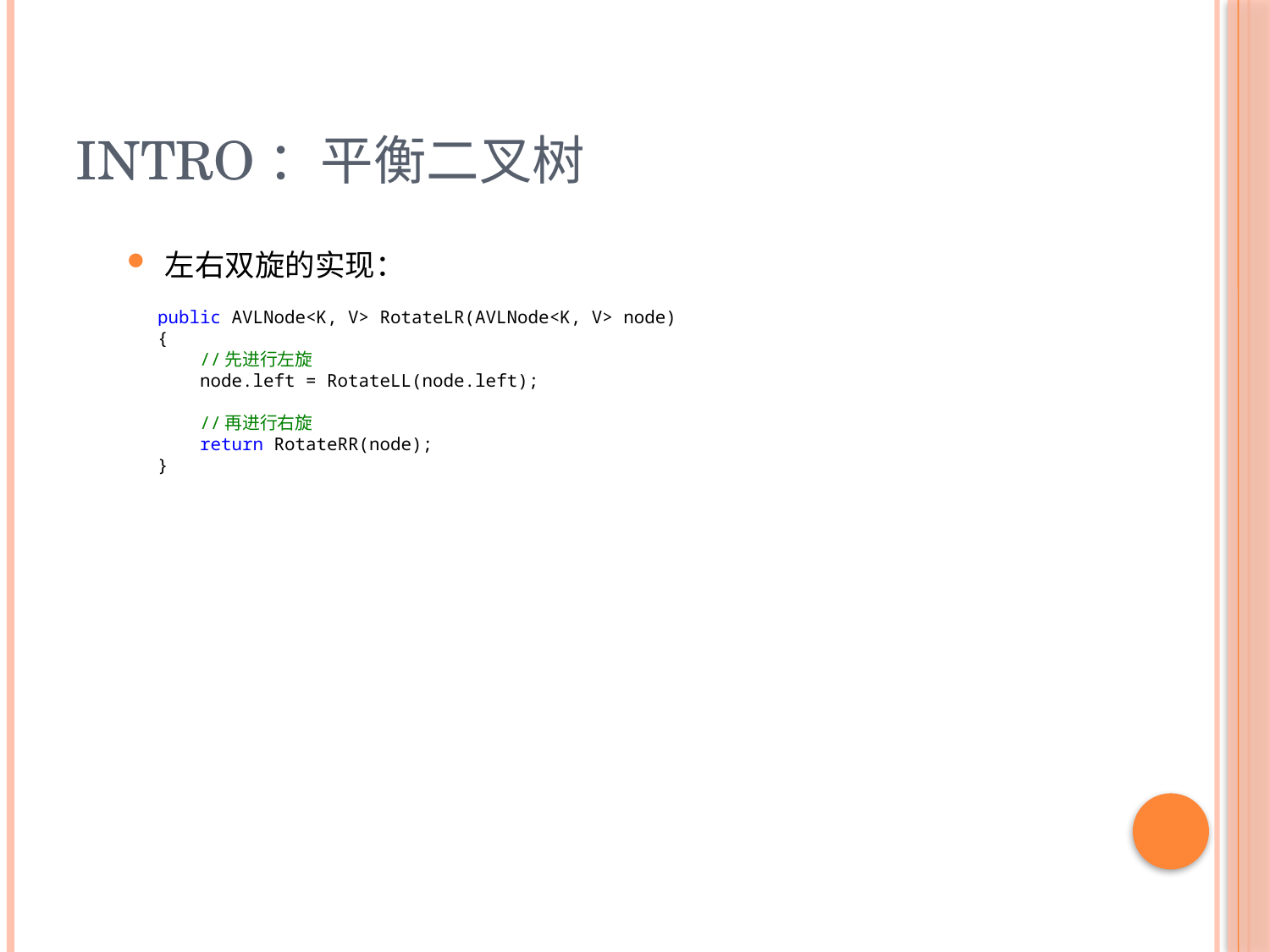

# Intro：平衡二叉树
左右双旋的实现：
public AVLNode<K, V> RotateLR(AVLNode<K, V> node)
{
    //先进行左旋
    node.left = RotateLL(node.left);

    //再进行右旋
    return RotateRR(node);
}